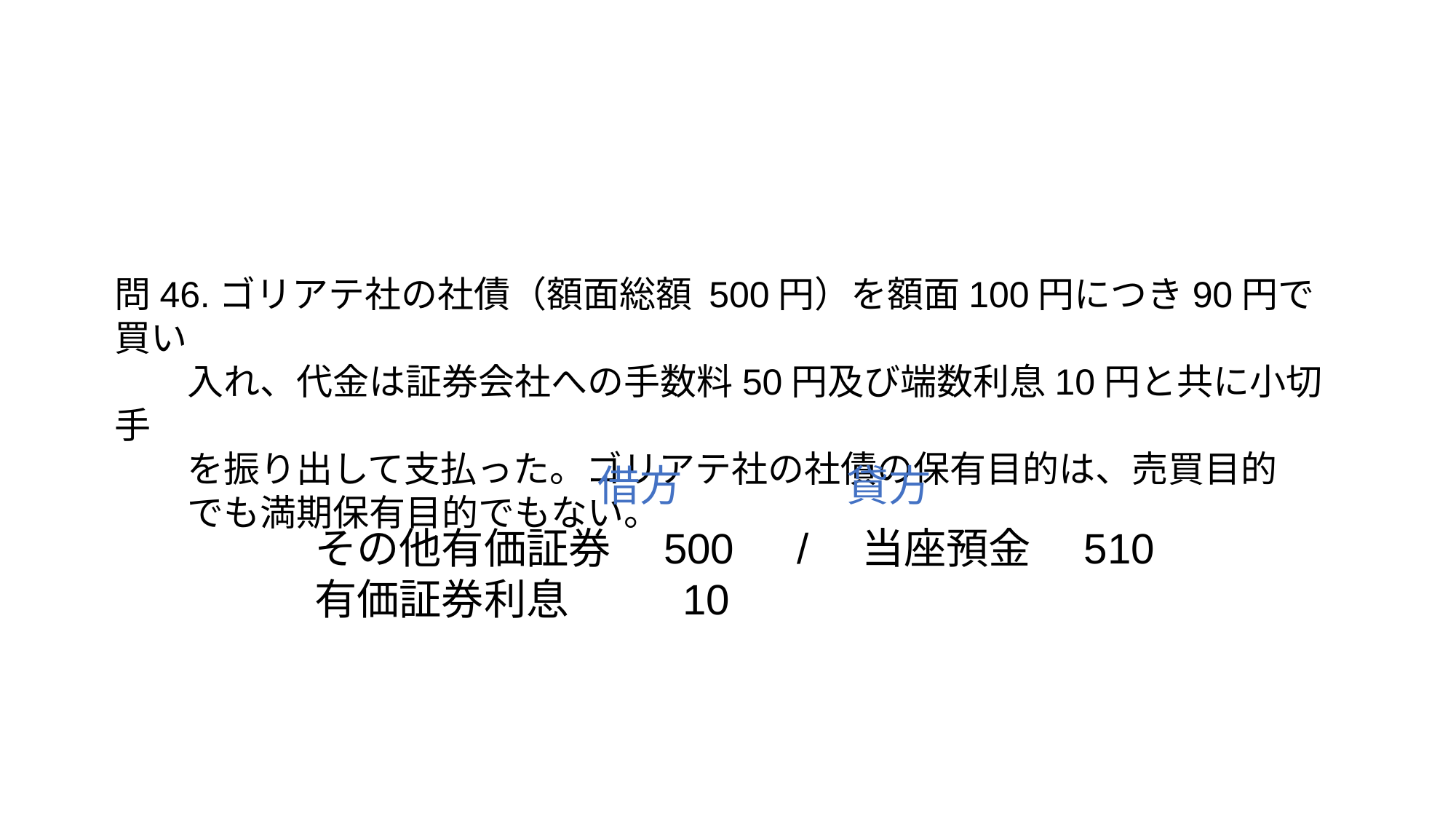

問46.ゴリアテ社の社債（額面総額 500円）を額面100円につき90円で買い
　　入れ、代金は証券会社への手数料50円及び端数利息10円と共に小切手
　　を振り出して支払った。ゴリアテ社の社債の保有目的は、売買目的
　　でも満期保有目的でもない。
借方
貸方
その他有価証券　500　/　当座預金　510
有価証券利息　  　10